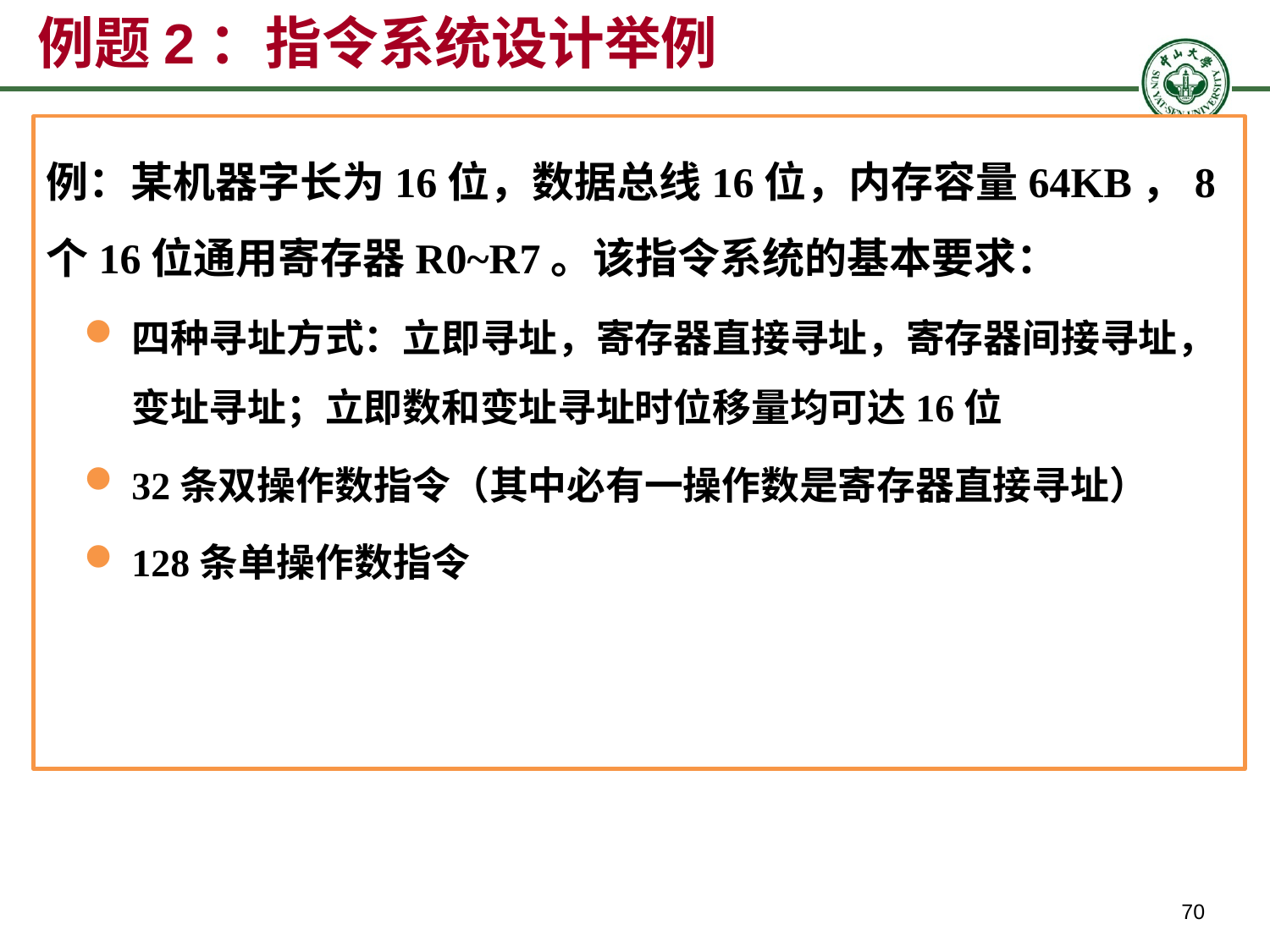

# 例题2：指令系统设计举例
例：某机器字长为16位，数据总线16位，内存容量64KB，8个16位通用寄存器R0~R7。该指令系统的基本要求：
四种寻址方式：立即寻址，寄存器直接寻址，寄存器间接寻址，变址寻址；立即数和变址寻址时位移量均可达16位
32条双操作数指令（其中必有一操作数是寄存器直接寻址）
128条单操作数指令